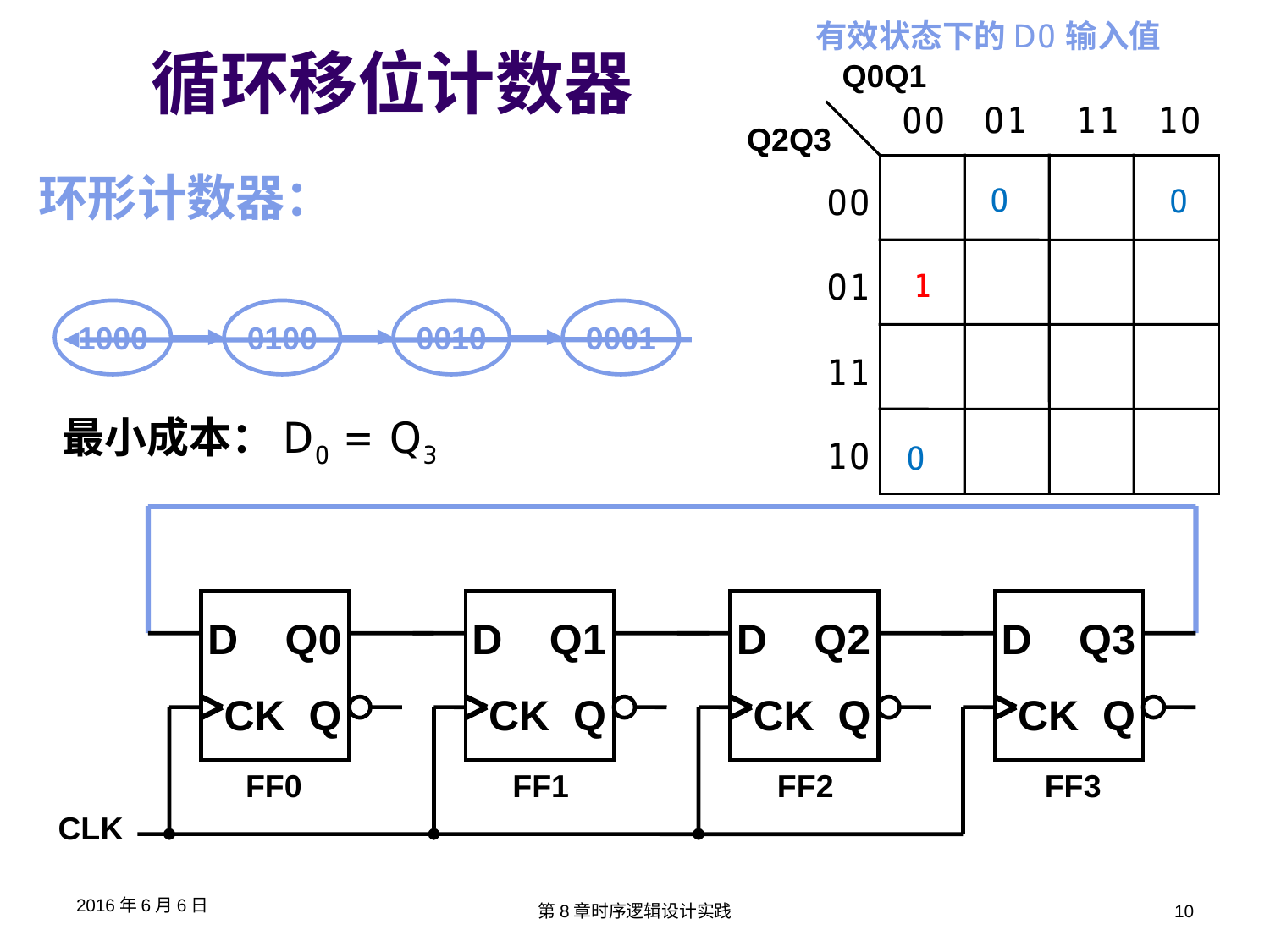

有效状态下的D0输入值
Q0Q1
00    01     11    10

Q2Q3
00

01

11

10
# 循环移位计数器
0
0
环形计数器：
1
1000
0100
0010
0001
最小成本：D0 = Q3
0

D    Q0
  CK  Q
D    Q1
  CK  Q
D    Q2
  CK  Q
D    Q3
  CK  Q

FF0
FF1
FF2
FF3
CLK

2016年6月6日
第8章时序逻辑设计实践
10